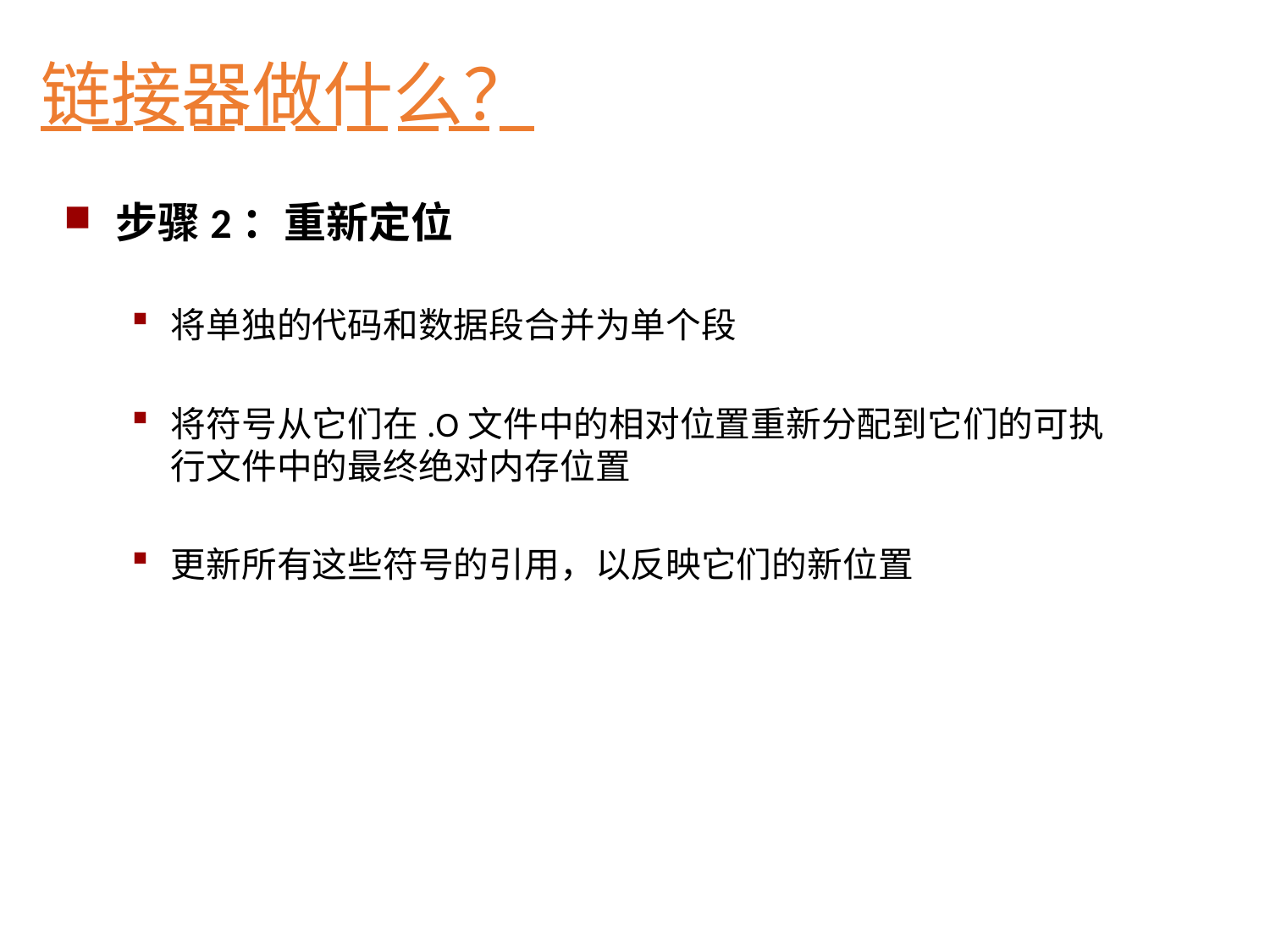

链接器做什么？
步骤2：重新定位

将单独的代码和数据段合并为单个段

将符号从它们在.O文件中的相对位置重新分配到它们的可执行文件中的最终绝对内存位置

更新所有这些符号的引用，以反映它们的新位置